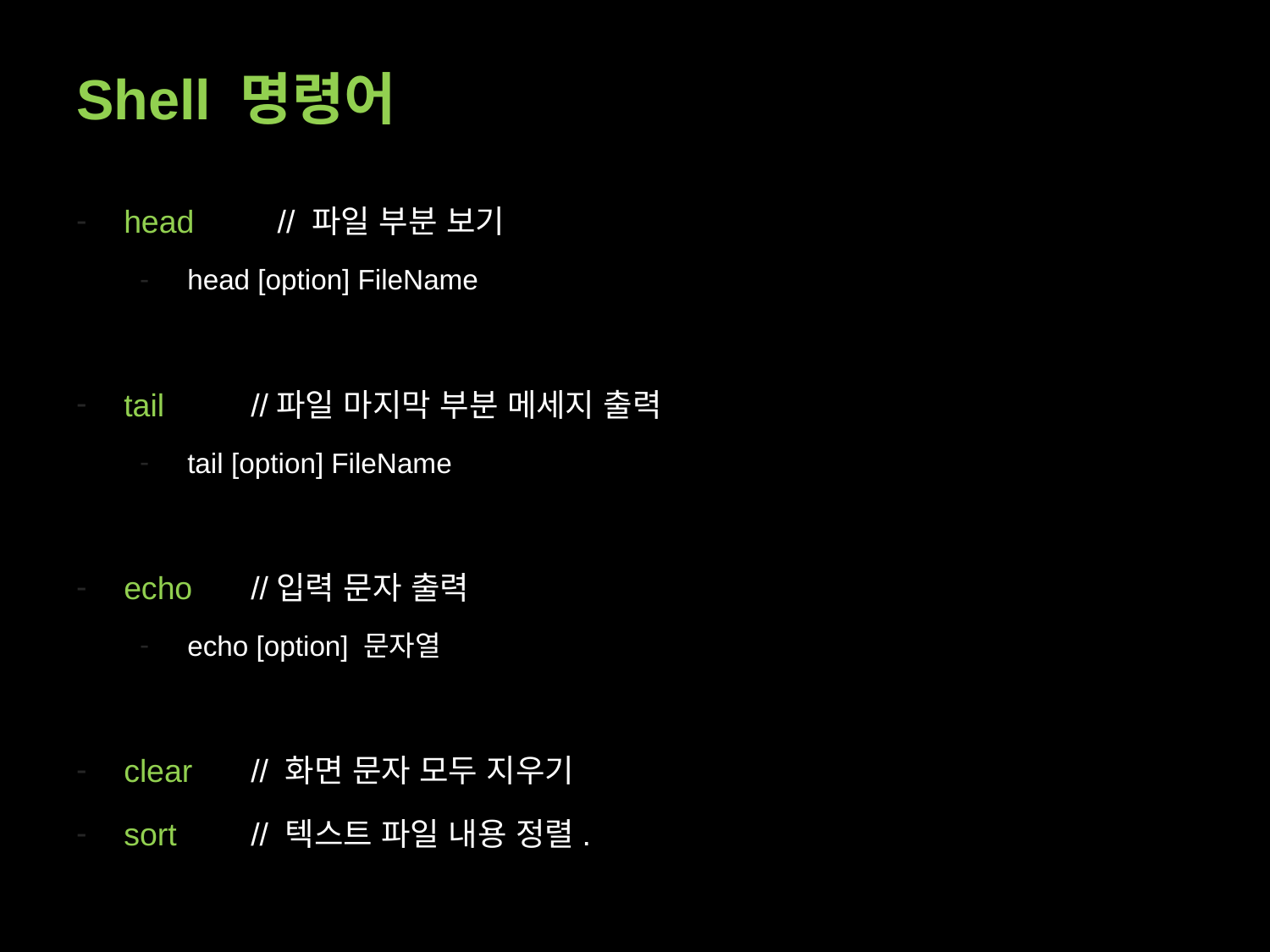

# Shell 명령어
head	   // 파일 부분 보기
head [option] FileName

tail	//파일 마지막 부분 메세지 출력
tail [option] FileName

echo	//입력 문자 출력
echo [option] 문자열

clear 	// 화면 문자 모두 지우기
sort 	// 텍스트 파일 내용 정렬.